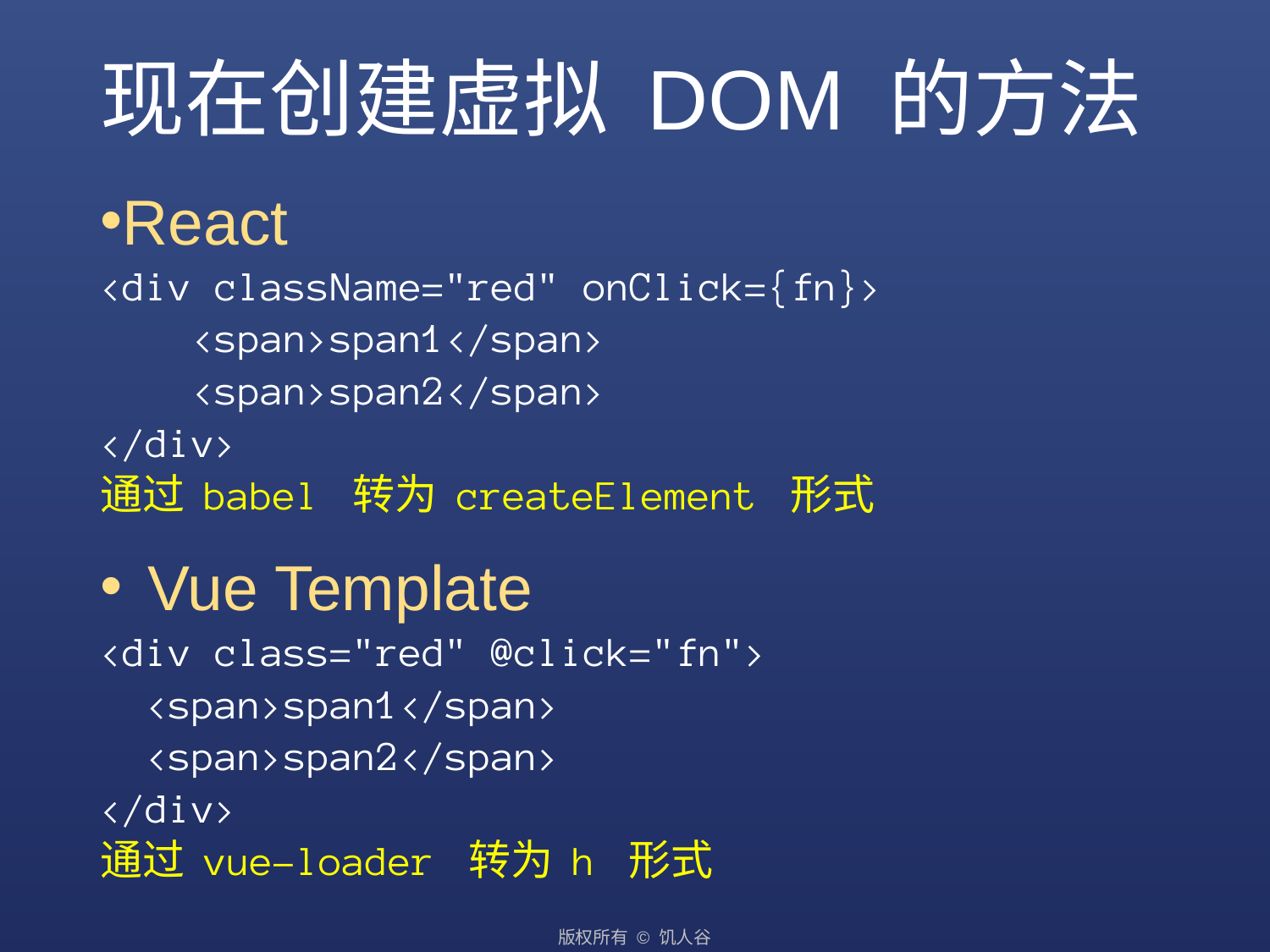

# 现在创建虚拟 DOM 的方法
React
<div className="red" onClick={fn}>
    <span>span1</span>
    <span>span2</span>
</div>
通过 babel 转为 createElement 形式
Vue Template
<div class="red" @click="fn">
  <span>span1</span>
  <span>span2</span>
</div>
通过 vue-loader 转为 h 形式